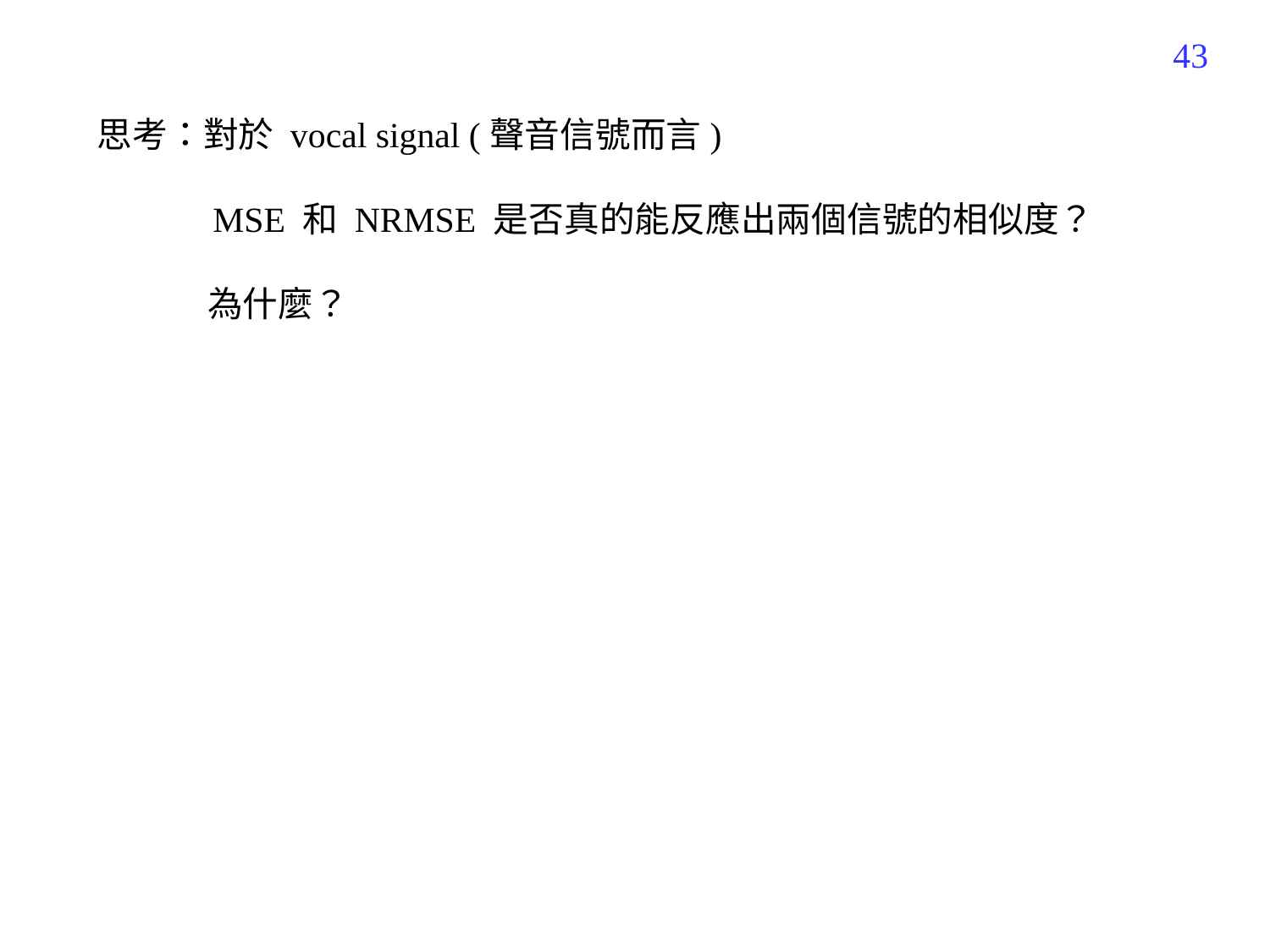

43
思考：對於 vocal signal (聲音信號而言)

             MSE 和 NRMSE 是否真的能反應出兩個信號的相似度？

             為什麼？